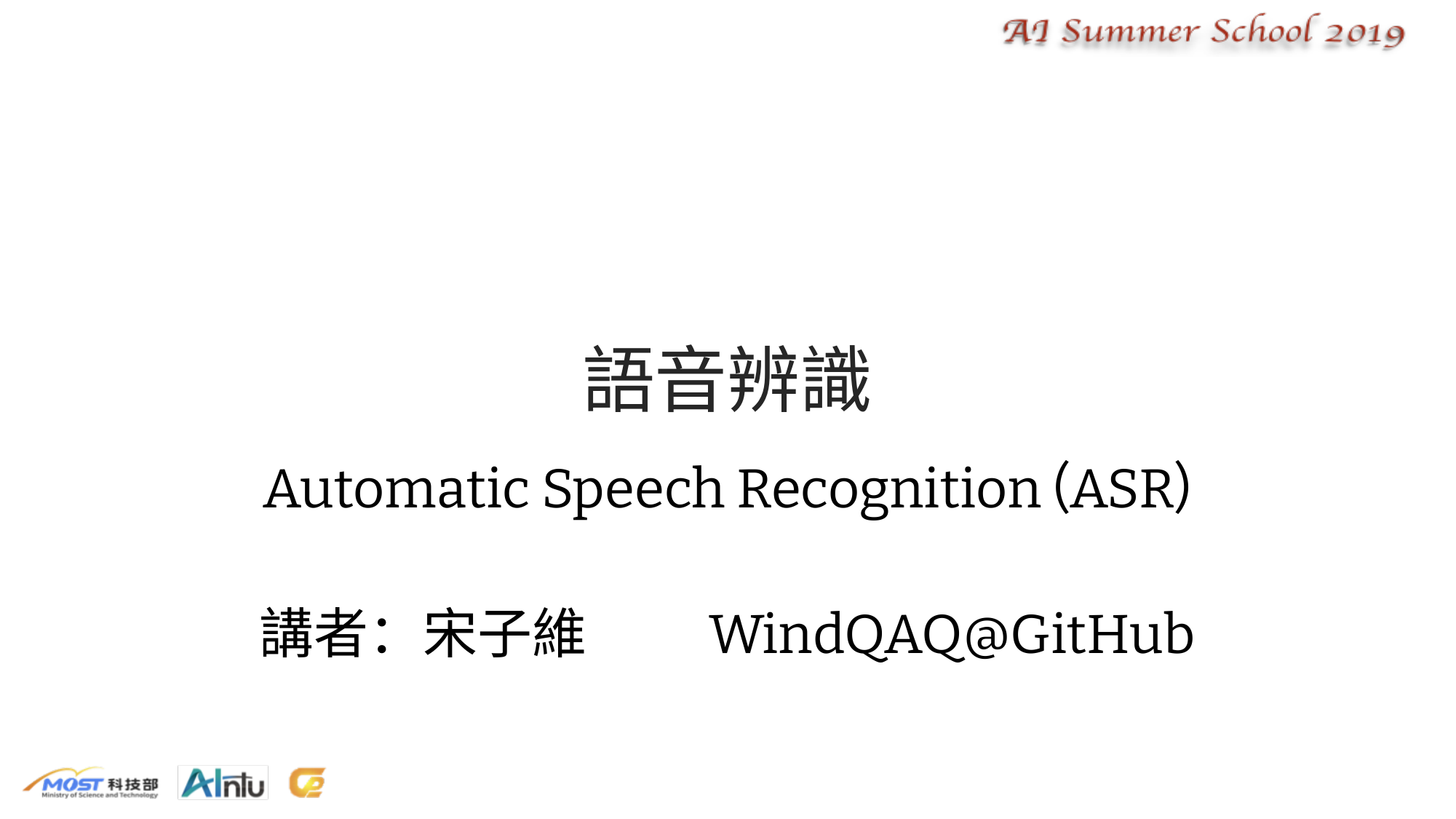

# 語音辨識
Automatic Speech Recognition (ASR)

講者：宋子維          WindQAQ@GitHub